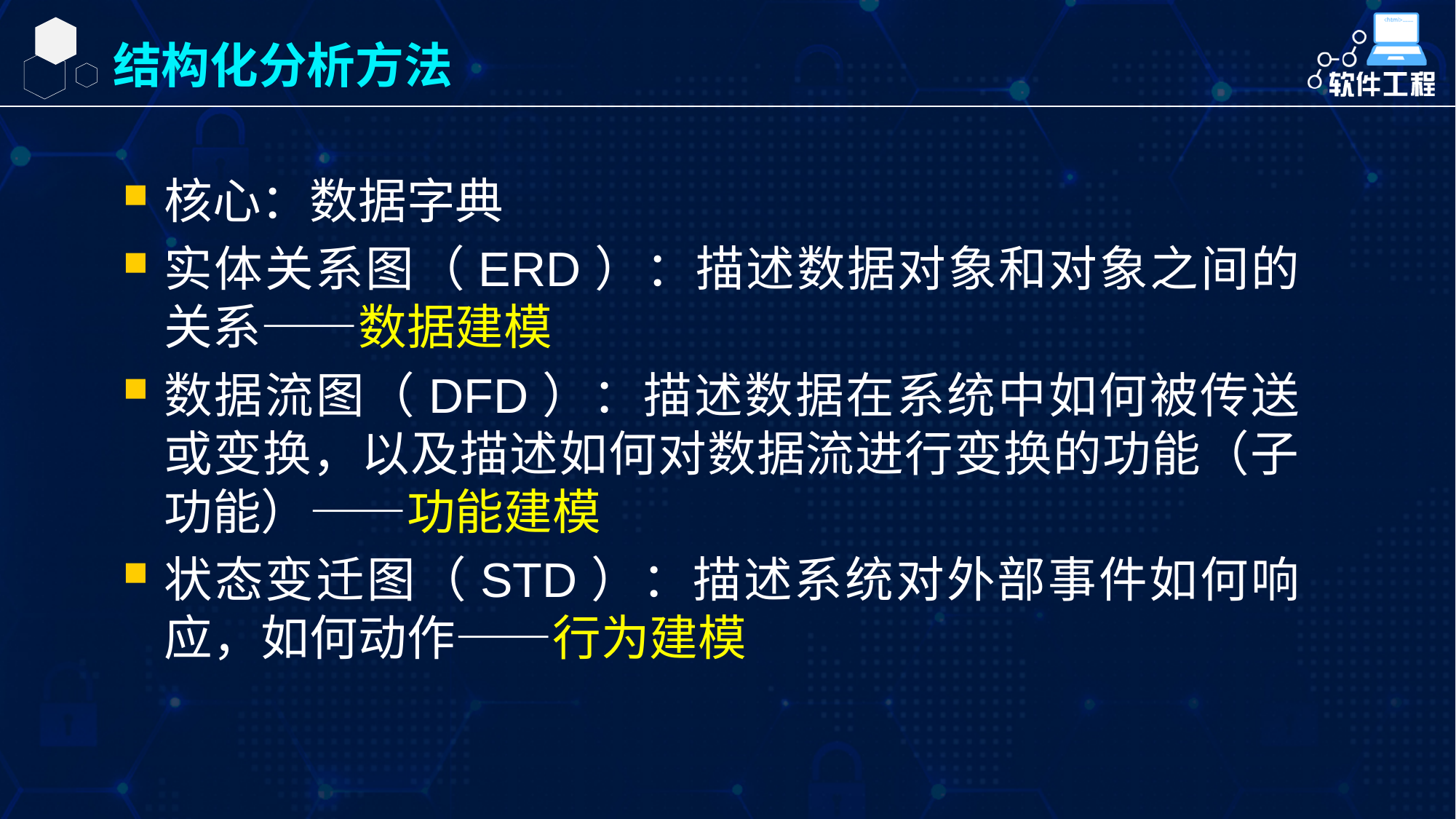

结构化分析方法

核心：数据字典
实体关系图（ERD）：描述数据对象和对象之间的关系——数据建模
数据流图（DFD）：描述数据在系统中如何被传送或变换，以及描述如何对数据流进行变换的功能（子功能）——功能建模
状态变迁图（STD）：描述系统对外部事件如何响应，如何动作——行为建模